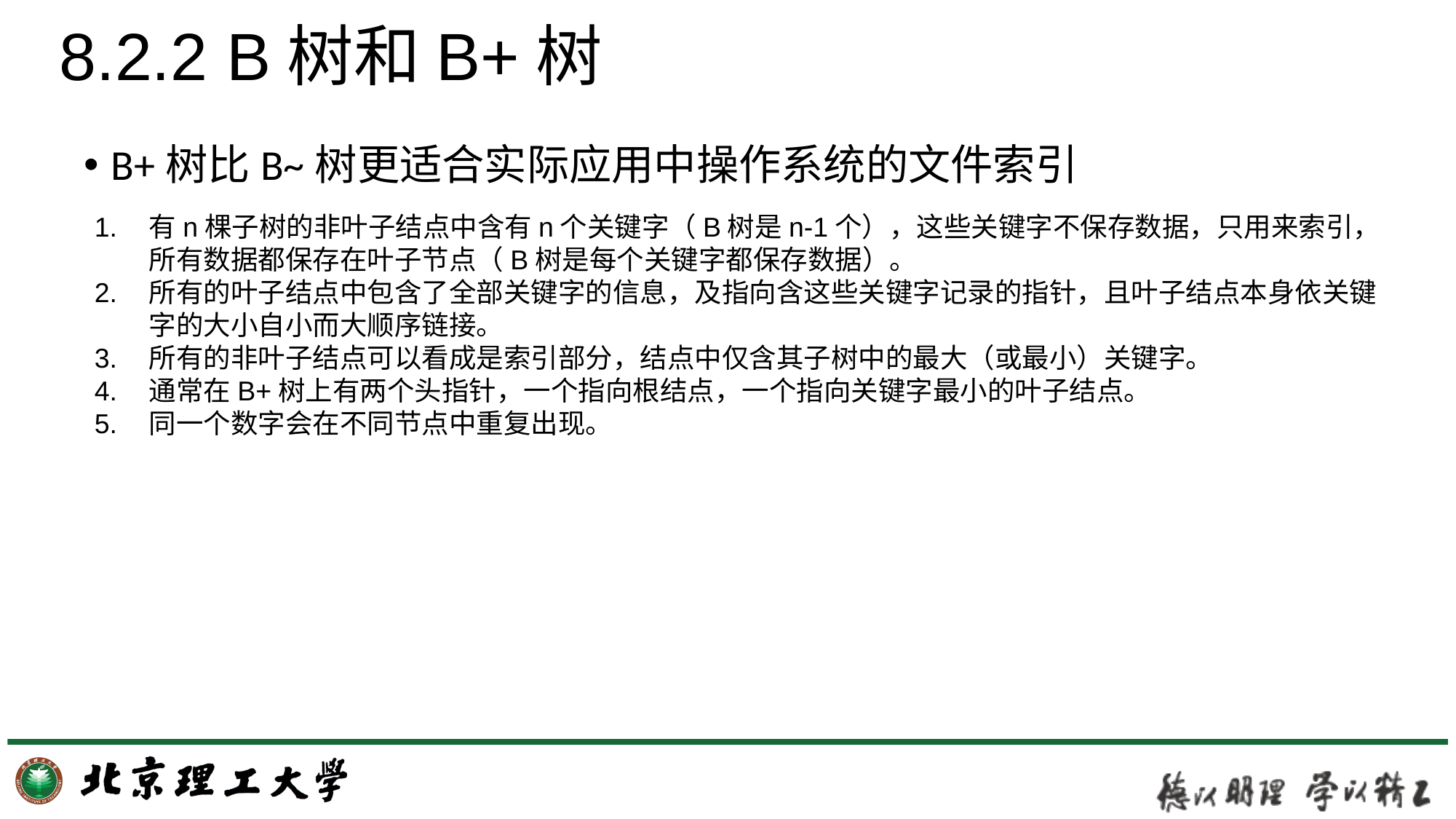

# 8.2.2 B树和B+树
B+树比B~树更适合实际应用中操作系统的文件索引
有n棵子树的非叶子结点中含有n个关键字（B树是n-1个），这些关键字不保存数据，只用来索引，所有数据都保存在叶子节点（B树是每个关键字都保存数据）。
所有的叶子结点中包含了全部关键字的信息，及指向含这些关键字记录的指针，且叶子结点本身依关键字的大小自小而大顺序链接。
所有的非叶子结点可以看成是索引部分，结点中仅含其子树中的最大（或最小）关键字。
通常在B+树上有两个头指针，一个指向根结点，一个指向关键字最小的叶子结点。
同一个数字会在不同节点中重复出现。